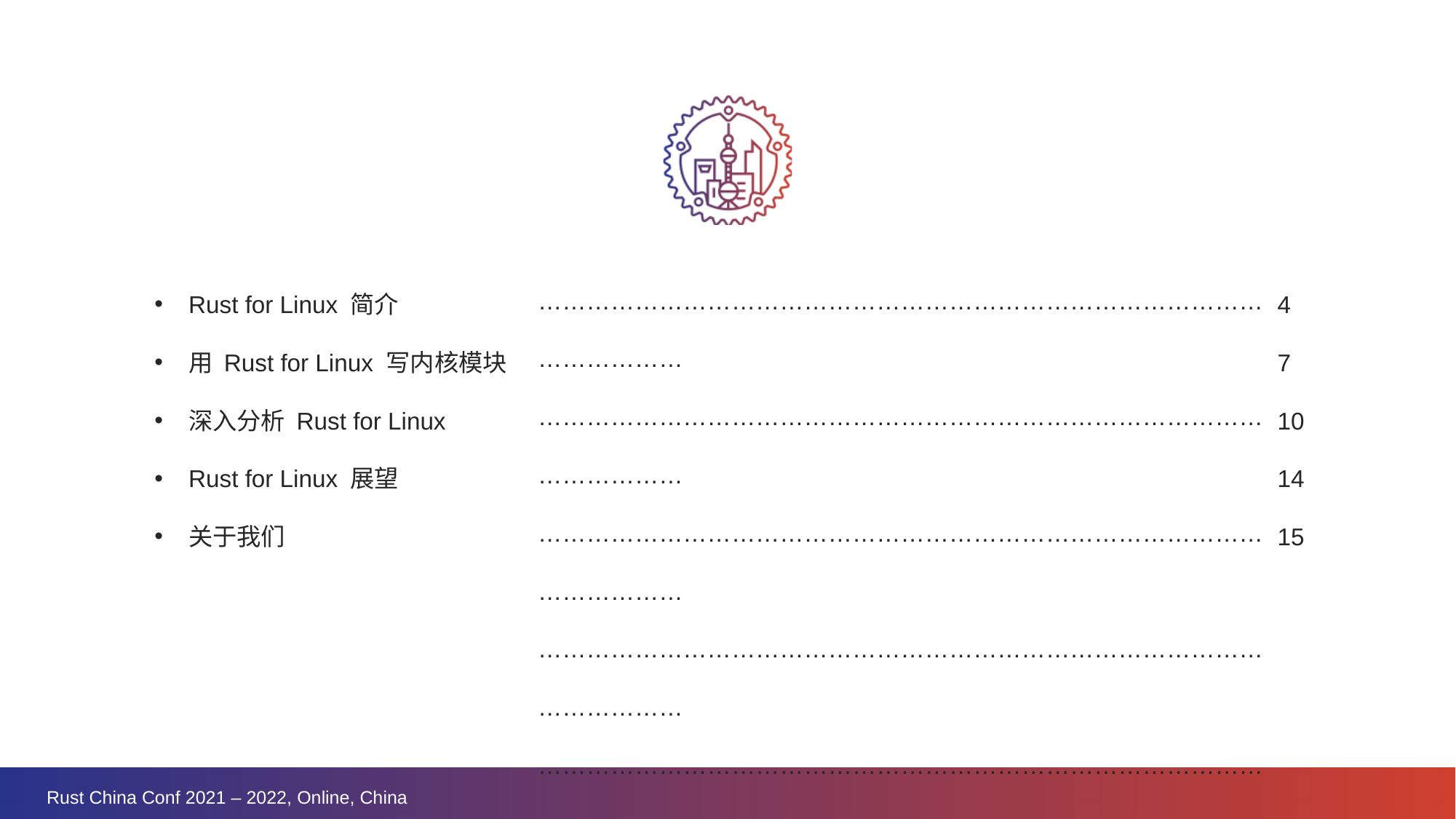

………………………………………………………………………………………………
………………………………………………………………………………………………
………………………………………………………………………………………………
………………………………………………………………………………………………
………………………………………………………………………………………………
Rust for Linux 简介
用 Rust for Linux 写内核模块
深入分析 Rust for Linux
Rust for Linux 展望
关于我们
4
7
10
14
15